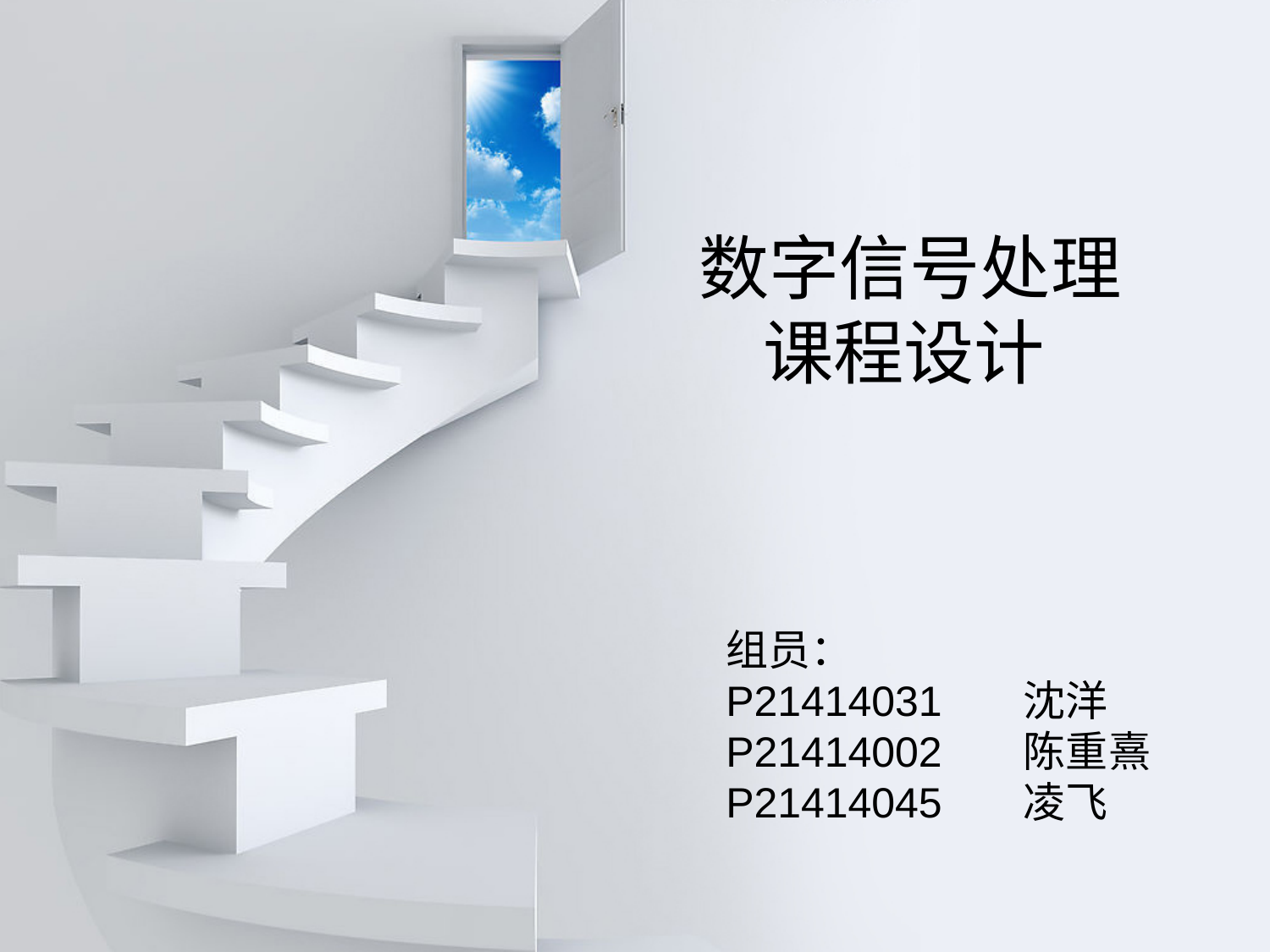

数字信号处理
   课程设计
组员：
P21414031      沈洋
P21414002      陈重熹
P21414045      凌飞